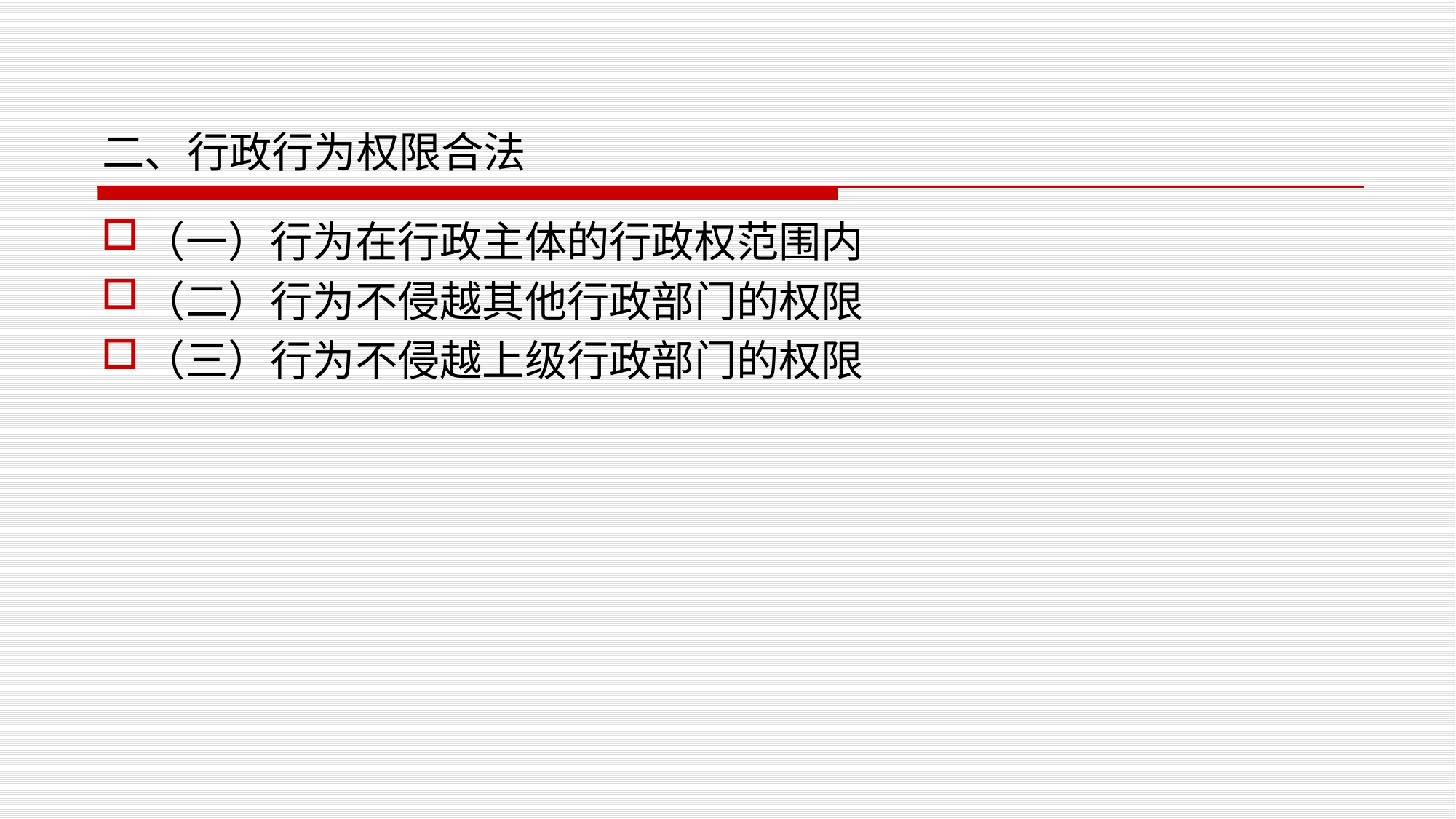

# 二、行政行为权限合法
（一）行为在行政主体的行政权范围内
（二）行为不侵越其他行政部门的权限
（三）行为不侵越上级行政部门的权限